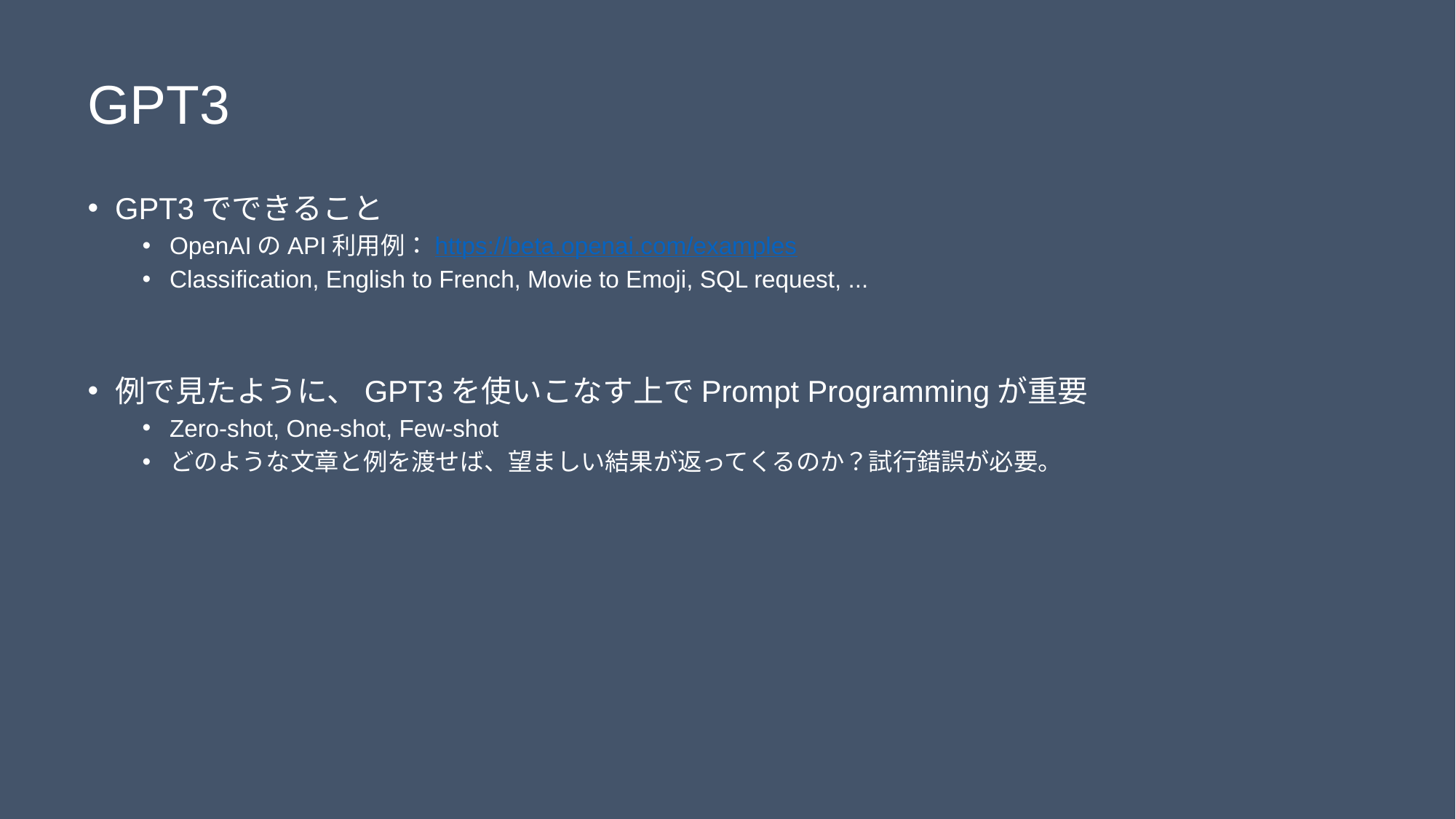

# GPT3
GPT3でできること
OpenAIのAPI利用例：https://beta.openai.com/examples
Classification, English to French, Movie to Emoji, SQL request, ...

例で見たように、GPT3を使いこなす上でPrompt Programmingが重要
Zero-shot, One-shot, Few-shot
どのような文章と例を渡せば、望ましい結果が返ってくるのか？試行錯誤が必要。